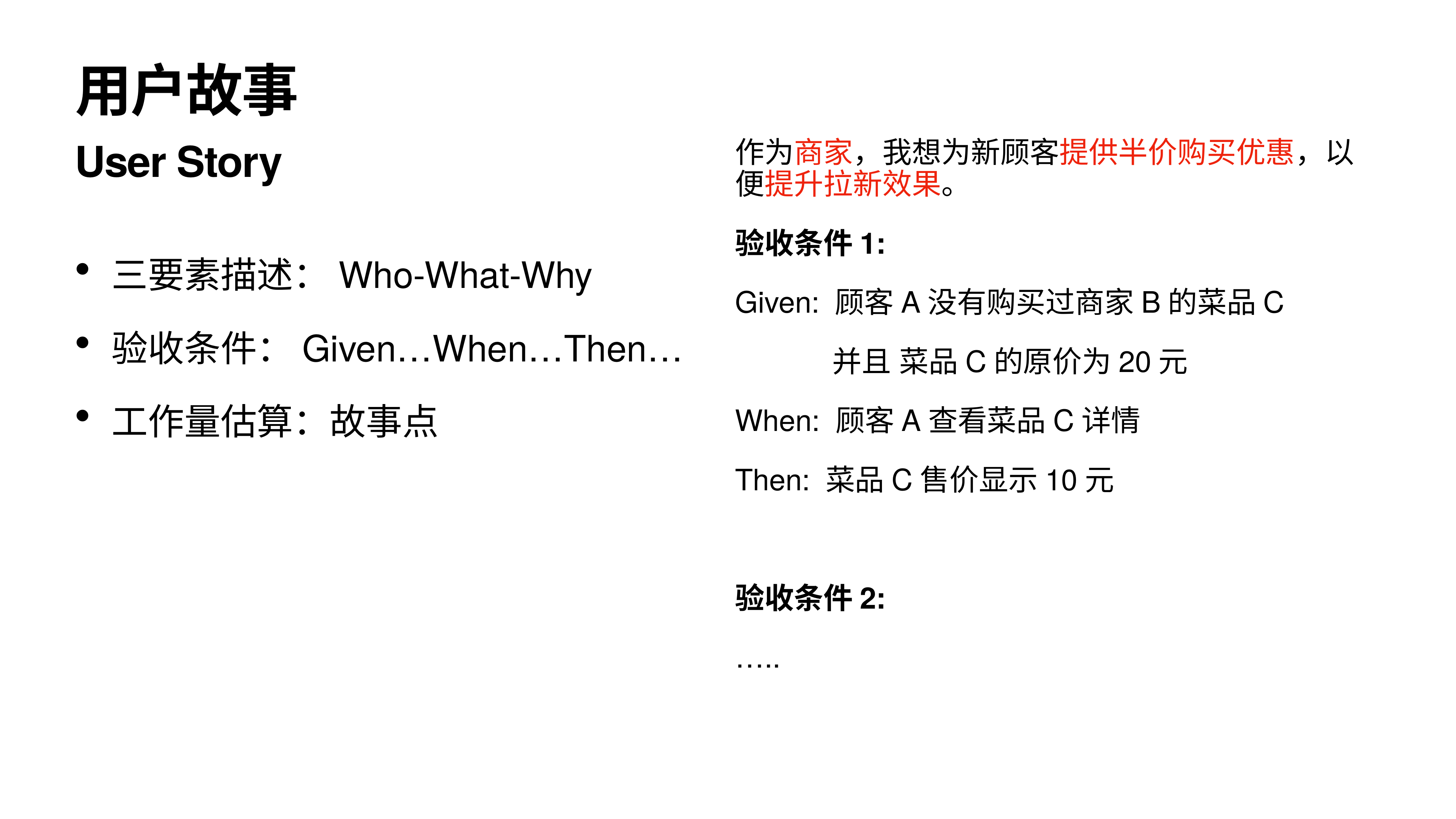

# 用户故事
作为商家，我想为新顾客提供半价购买优惠，以便提升拉新效果。
验收条件1:
Given: 顾客A没有购买过商家B的菜品C
           并且 菜品C的原价为20元
When: 顾客A查看菜品C详情
Then: 菜品C售价显示10元

验收条件2:
…..
User Story
三要素描述：Who-What-Why
验收条件：Given…When…Then…
工作量估算：故事点